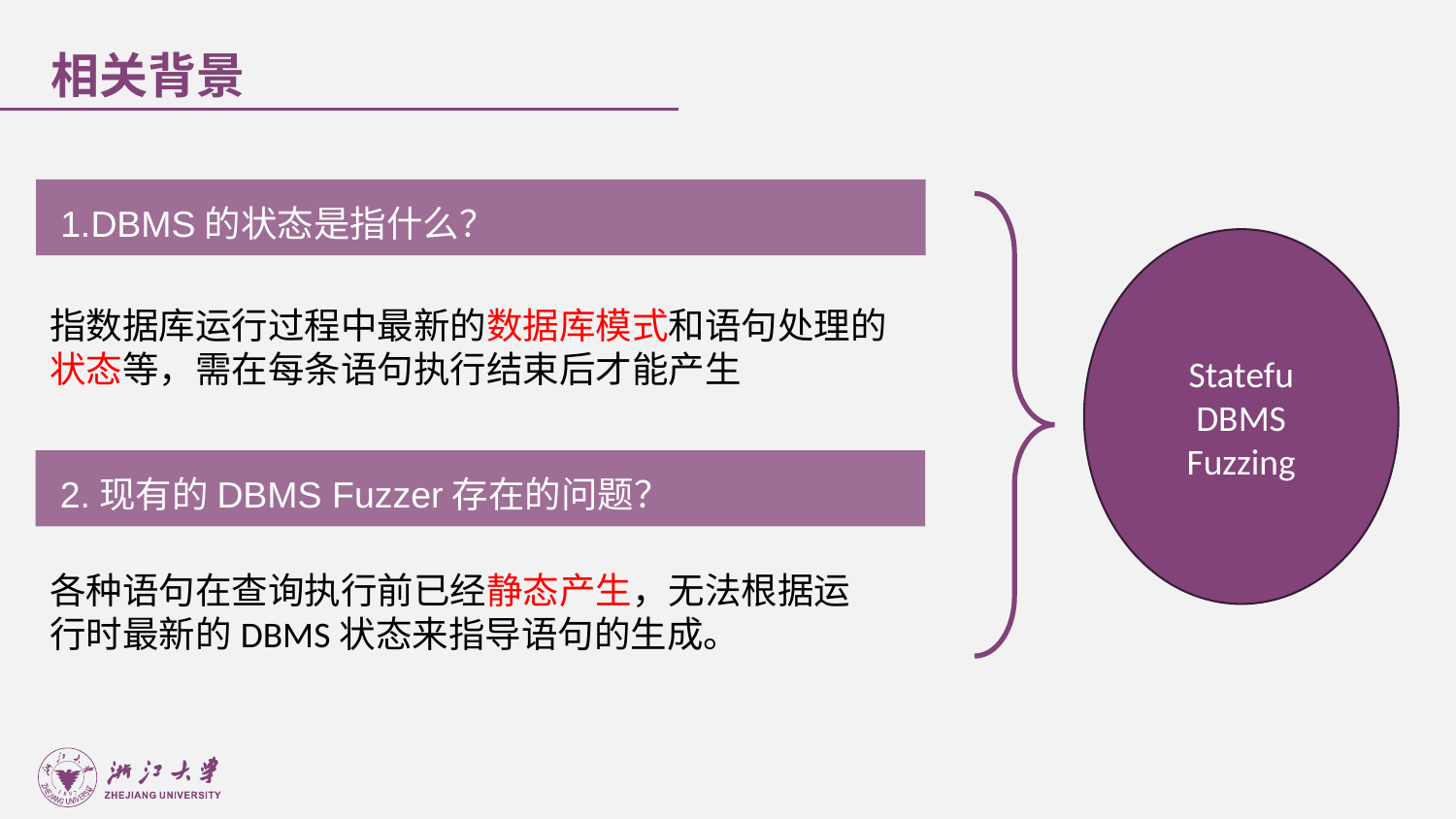

相关背景
 1.DBMS的状态是指什么？

Statefu
DBMS
Fuzzing
指数据库运行过程中最新的数据库模式和语句处理的状态等，需在每条语句执行结束后才能产生
 2.现有的DBMS Fuzzer存在的问题？
各种语句在查询执行前已经静态产生，无法根据运行时最新的DBMS状态来指导语句的生成。